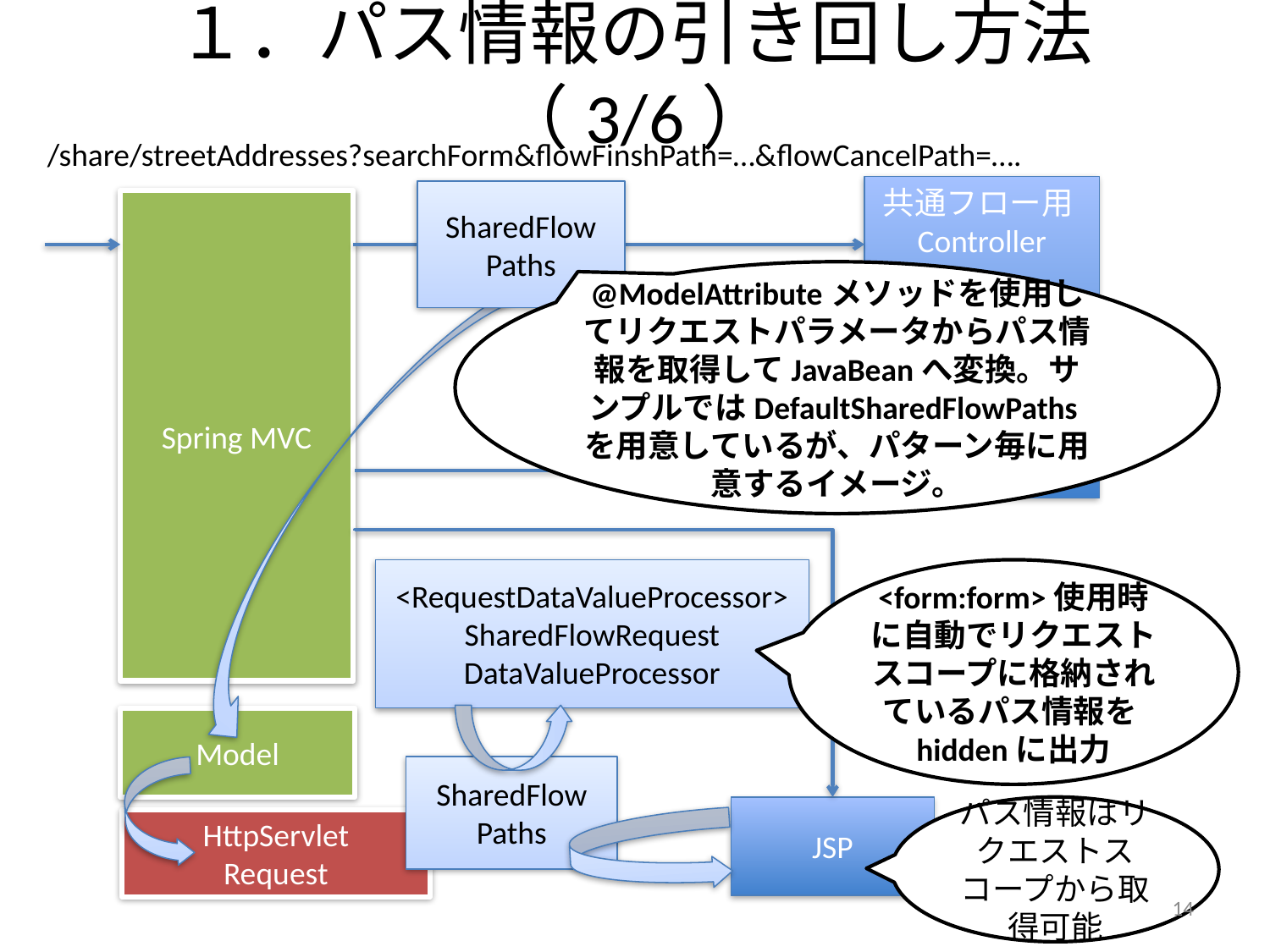

# １．パス情報の引き回し方法（3/6）
/share/streetAddresses?searchForm&flowFinshPath=…&flowCancelPath=….
共通フロー用Controller
SharedFlow
Paths

Spring MVC
@ModelAttributeメソッドを使用してリクエストパラメータからパス情報を取得してJavaBeanへ変換。サンプルではDefaultSharedFlowPathsを用意しているが、パターン毎に用意するイメージ。
<RequestDataValueProcessor>
SharedFlowRequest
DataValueProcessor
<form:form>使用時に自動でリクエストスコープに格納されているパス情報をhiddenに出力

Model
SharedFlow
Paths

パス情報はリクエストスコープから取得可能
JSP
HttpServlet
Request

14